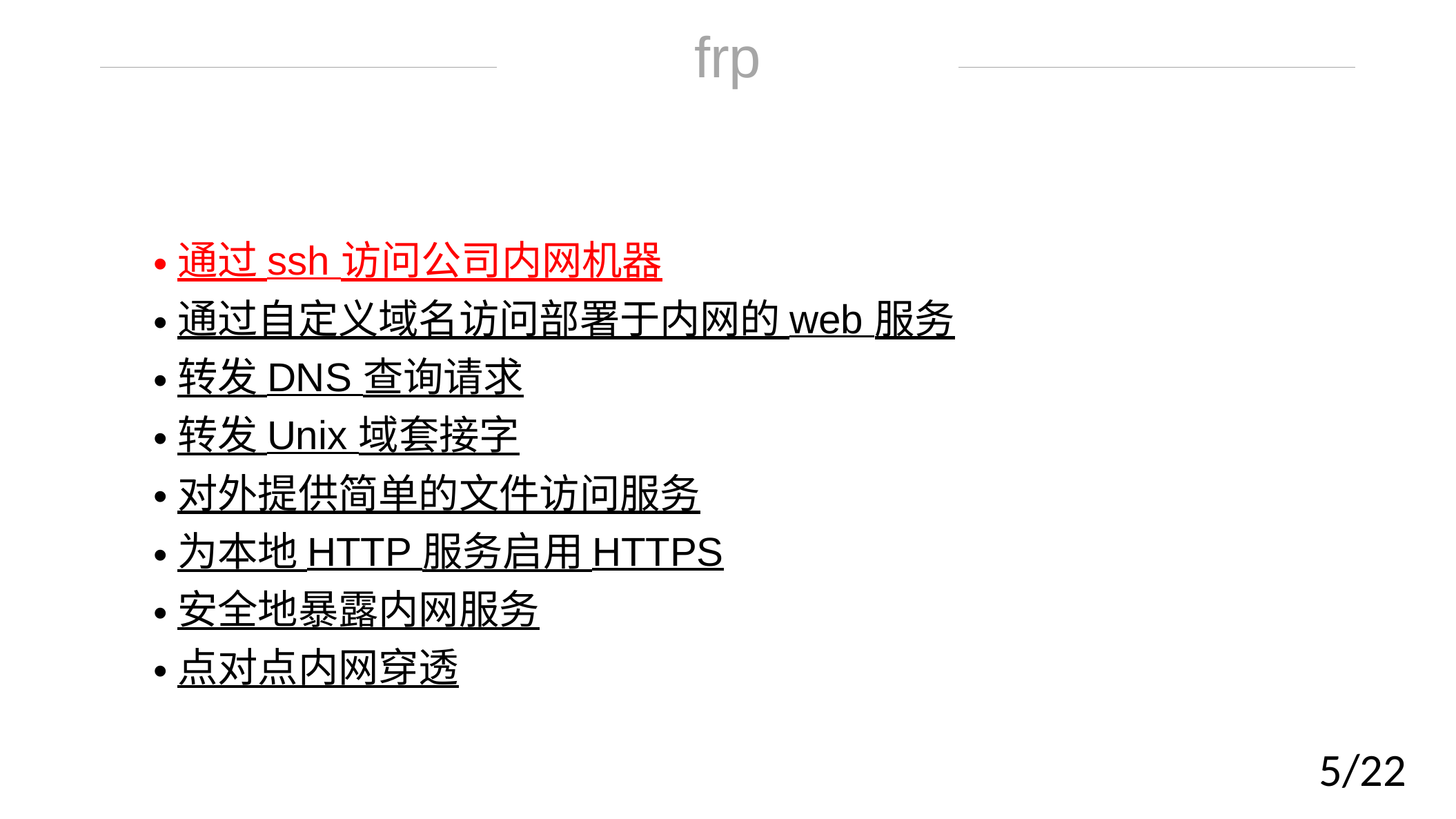

frp
通过 ssh 访问公司内网机器
通过自定义域名访问部署于内网的 web 服务
转发 DNS 查询请求
转发 Unix 域套接字
对外提供简单的文件访问服务
为本地 HTTP 服务启用 HTTPS
安全地暴露内网服务
点对点内网穿透
5/22